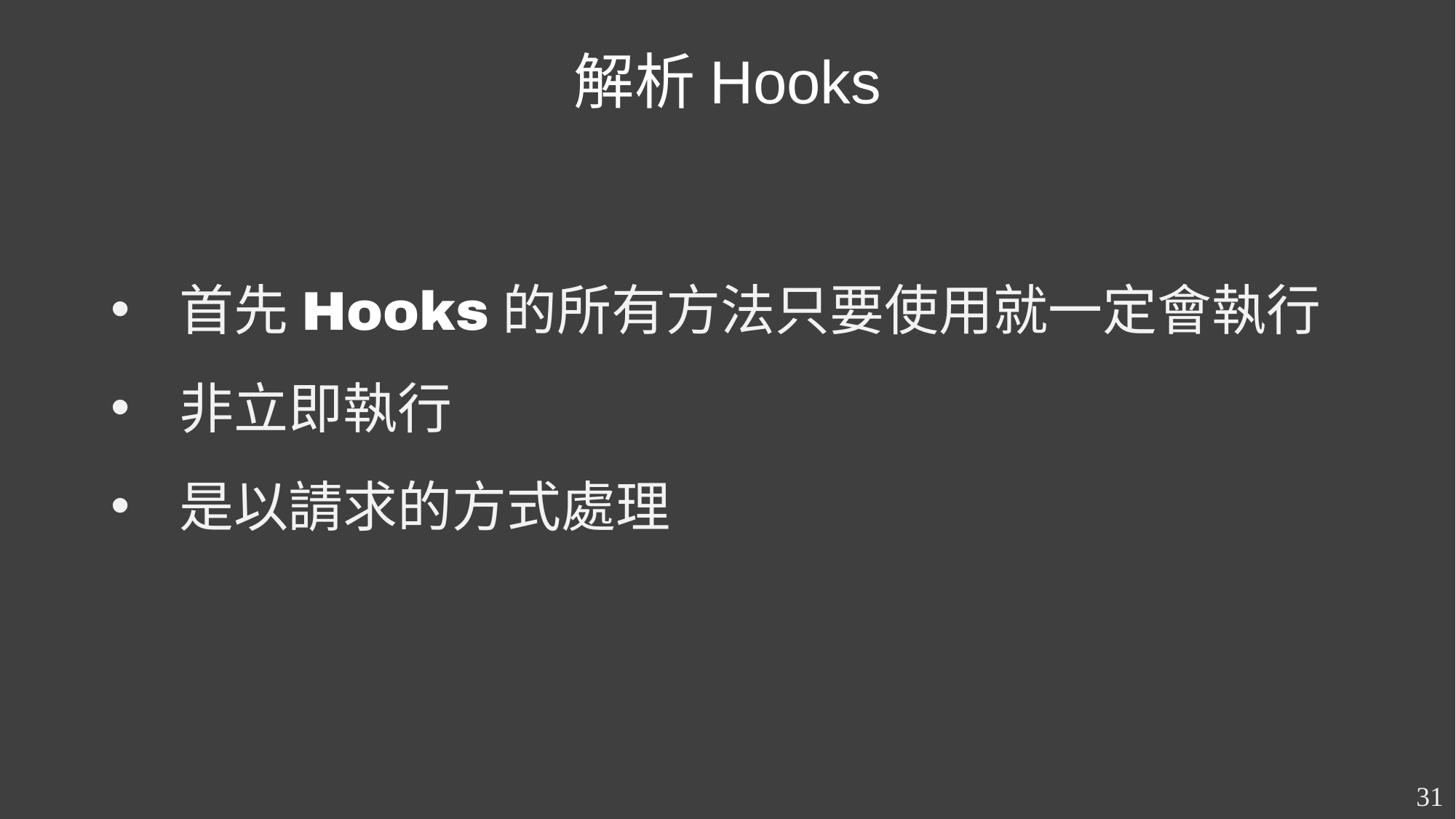

解析Hooks
首先Hooks的所有方法只要使用就一定會執行
非立即執行
是以請求的方式處理
31